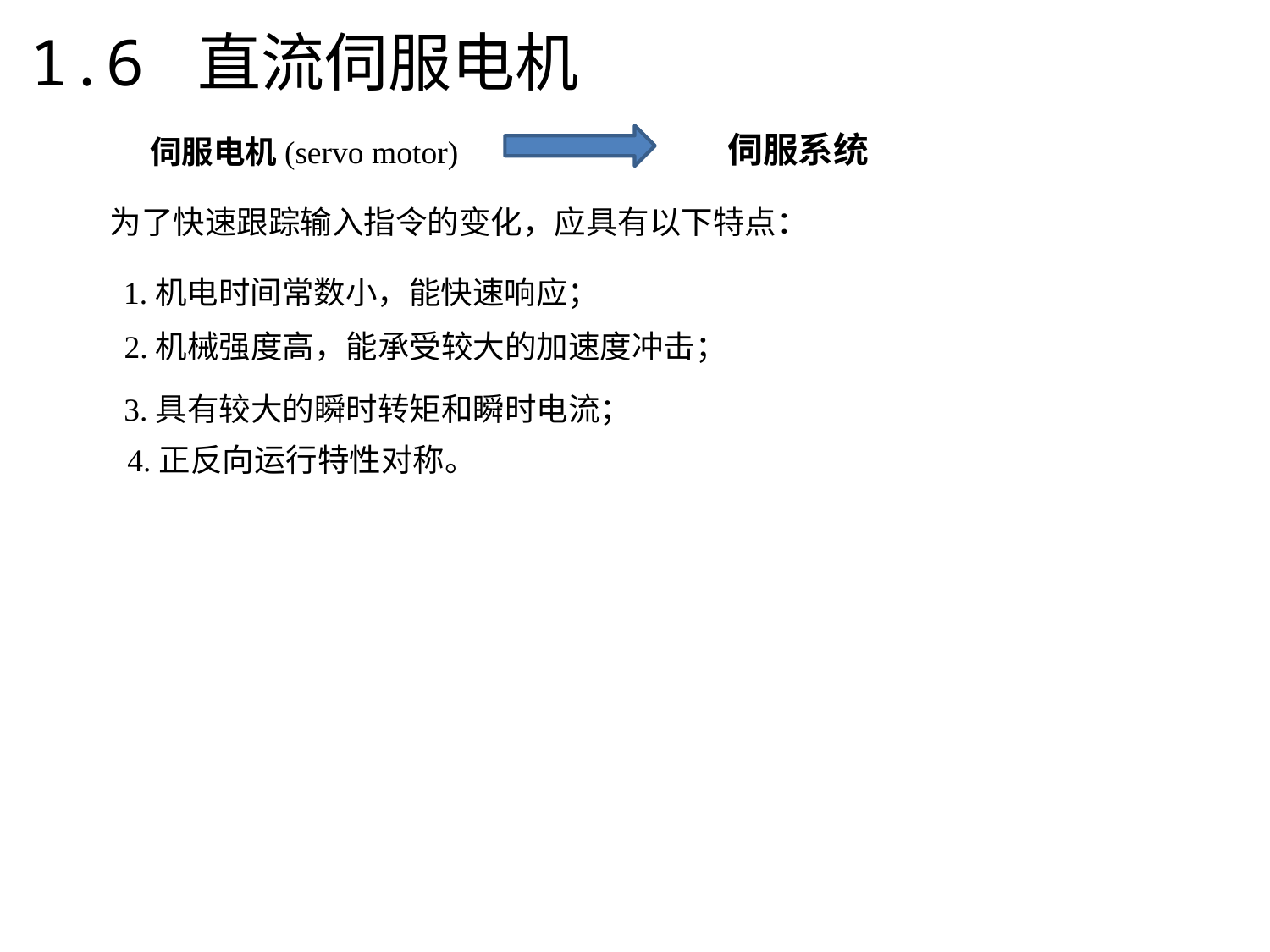

1.6 直流伺服电机
伺服系统
伺服电机(servo motor)

为了快速跟踪输入指令的变化，应具有以下特点：
1.机电时间常数小，能快速响应；
2.机械强度高，能承受较大的加速度冲击；
3.具有较大的瞬时转矩和瞬时电流；
4.正反向运行特性对称。